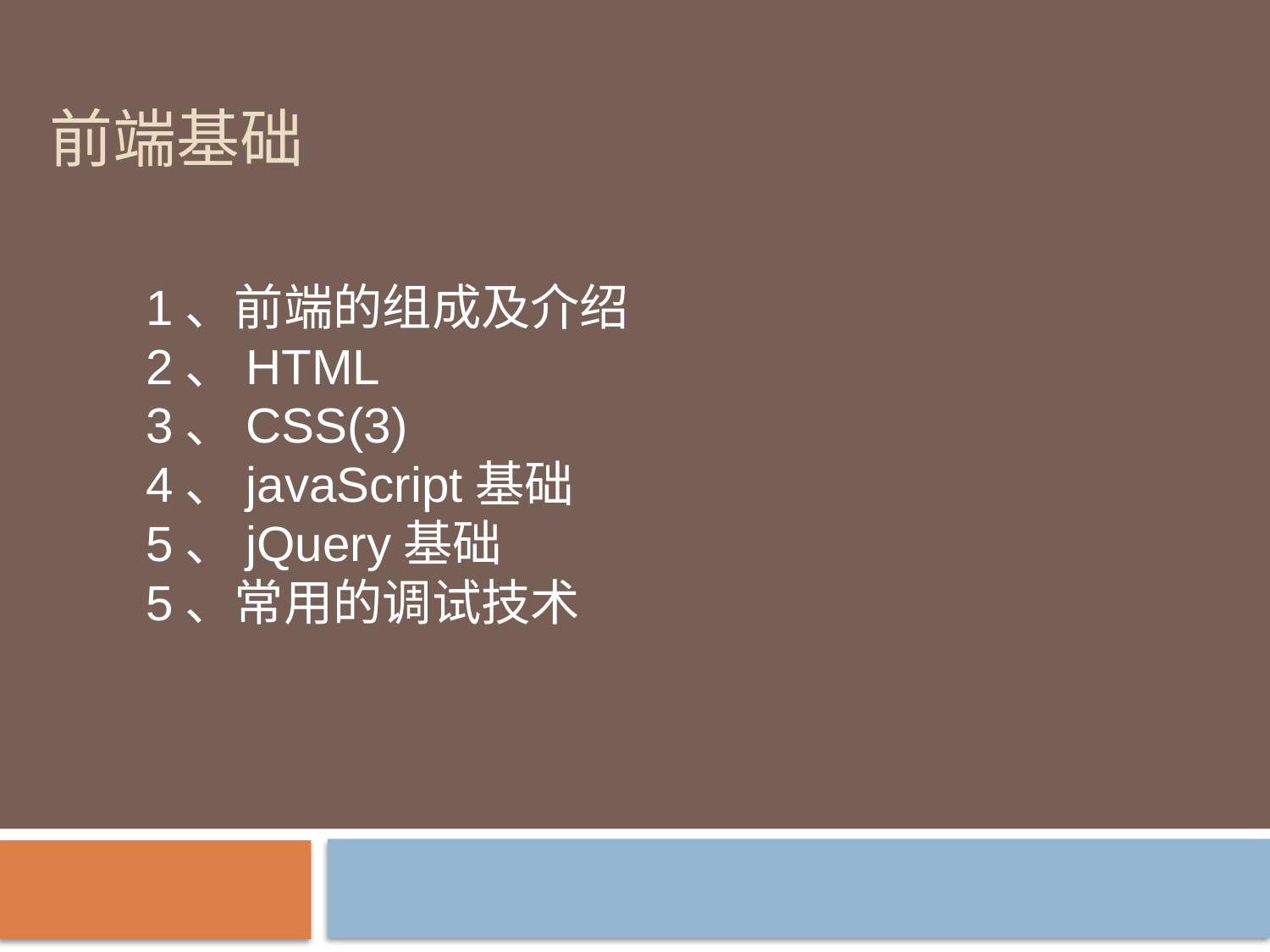

# 前端基础
1、前端的组成及介绍
2、HTML
3、CSS(3)
4、javaScript基础
5、jQuery基础
5、常用的调试技术